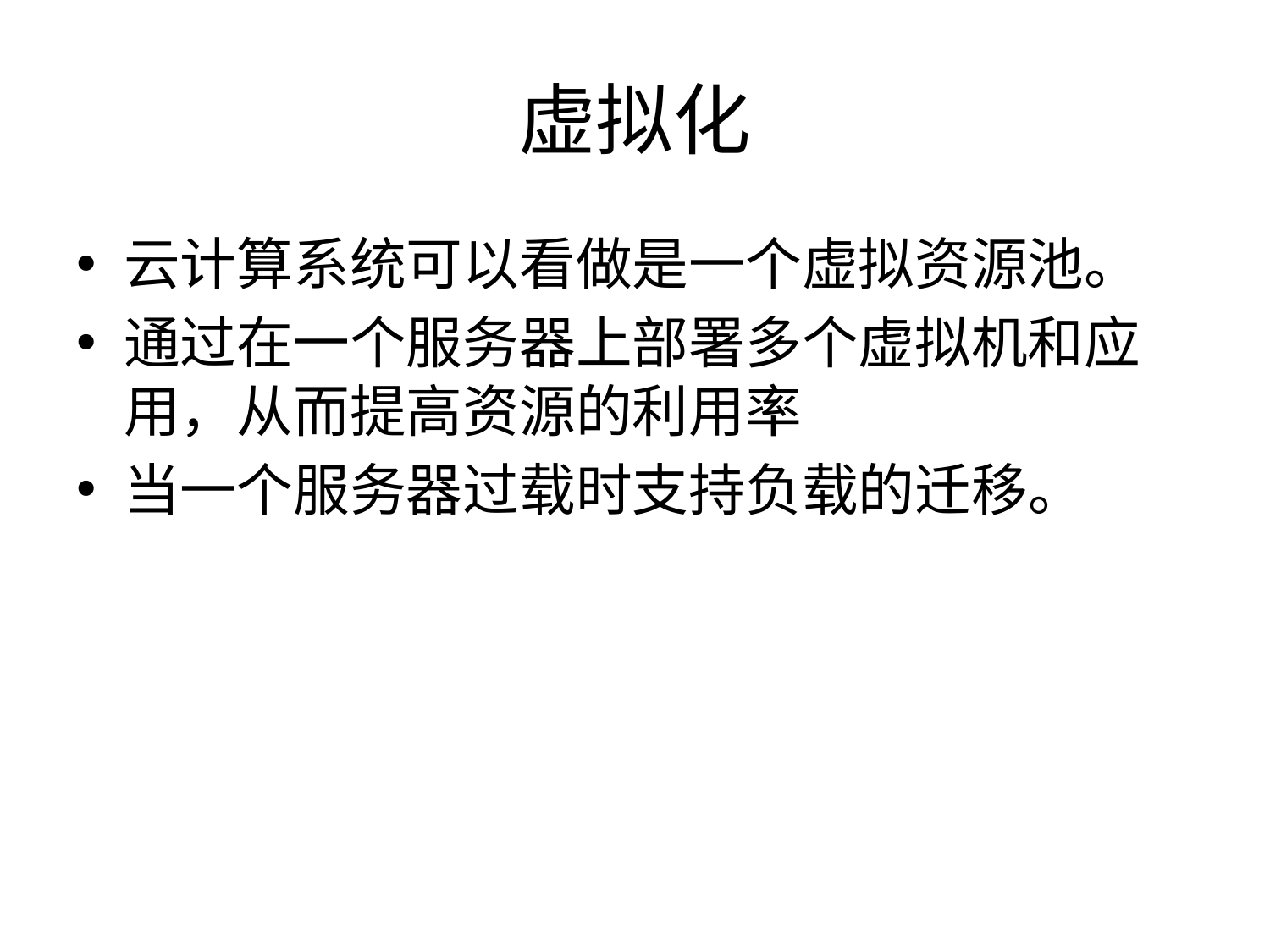

# 虚拟化
云计算系统可以看做是一个虚拟资源池。
通过在一个服务器上部署多个虚拟机和应用，从而提高资源的利用率
当一个服务器过载时支持负载的迁移。